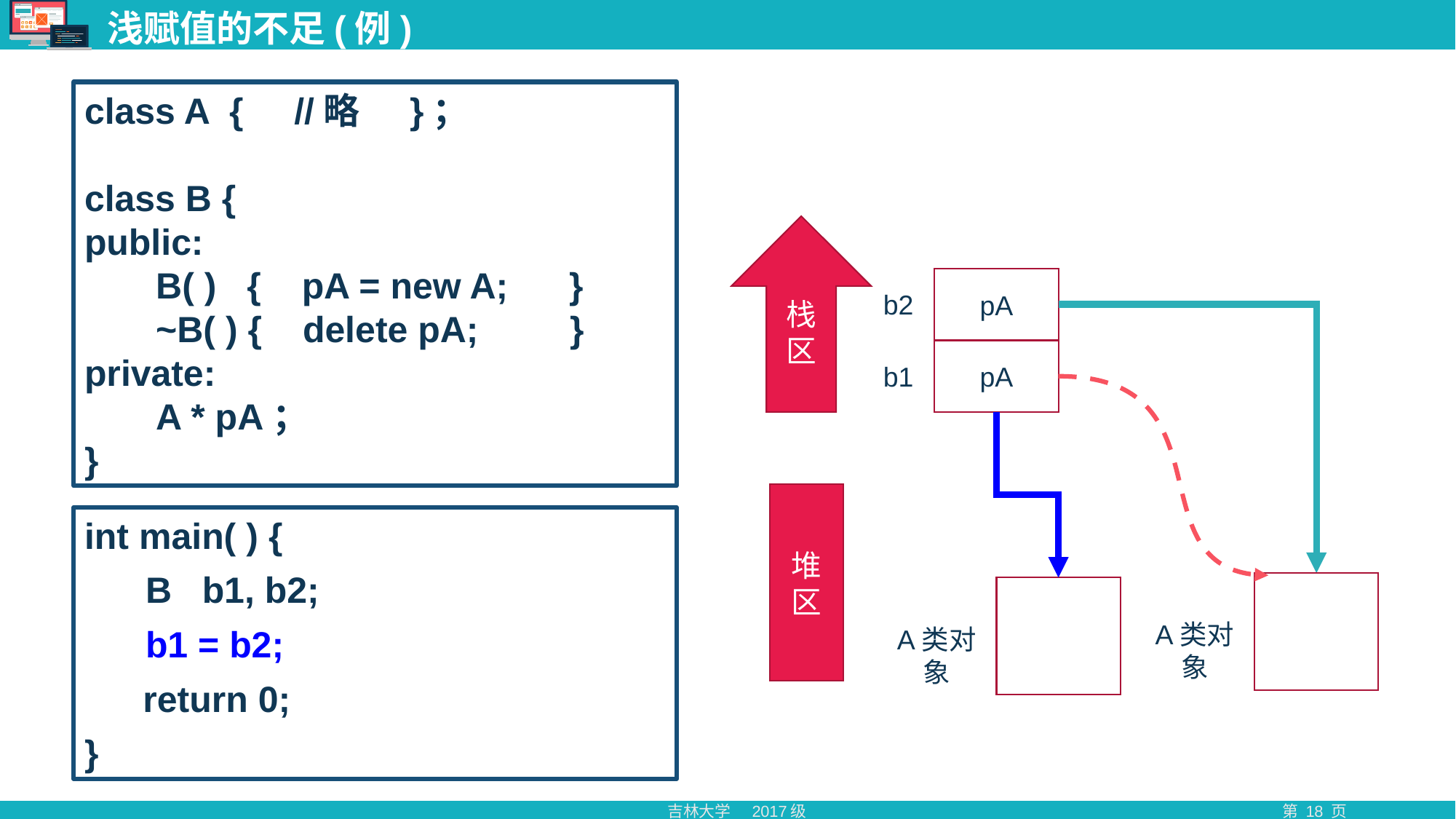

# 浅赋值的不足(例)
class A  {     //略     }；

class B {
public:
       B( )   {    pA = new A;      }
       ~B( ) {    delete pA;         }
private:
       A * pA；
}
栈区
pA
b2
pA
b1
堆区
int main( ) {
      B   b1, b2;
      b1 = b2;
	  return 0;
}

A类对象
A类对象